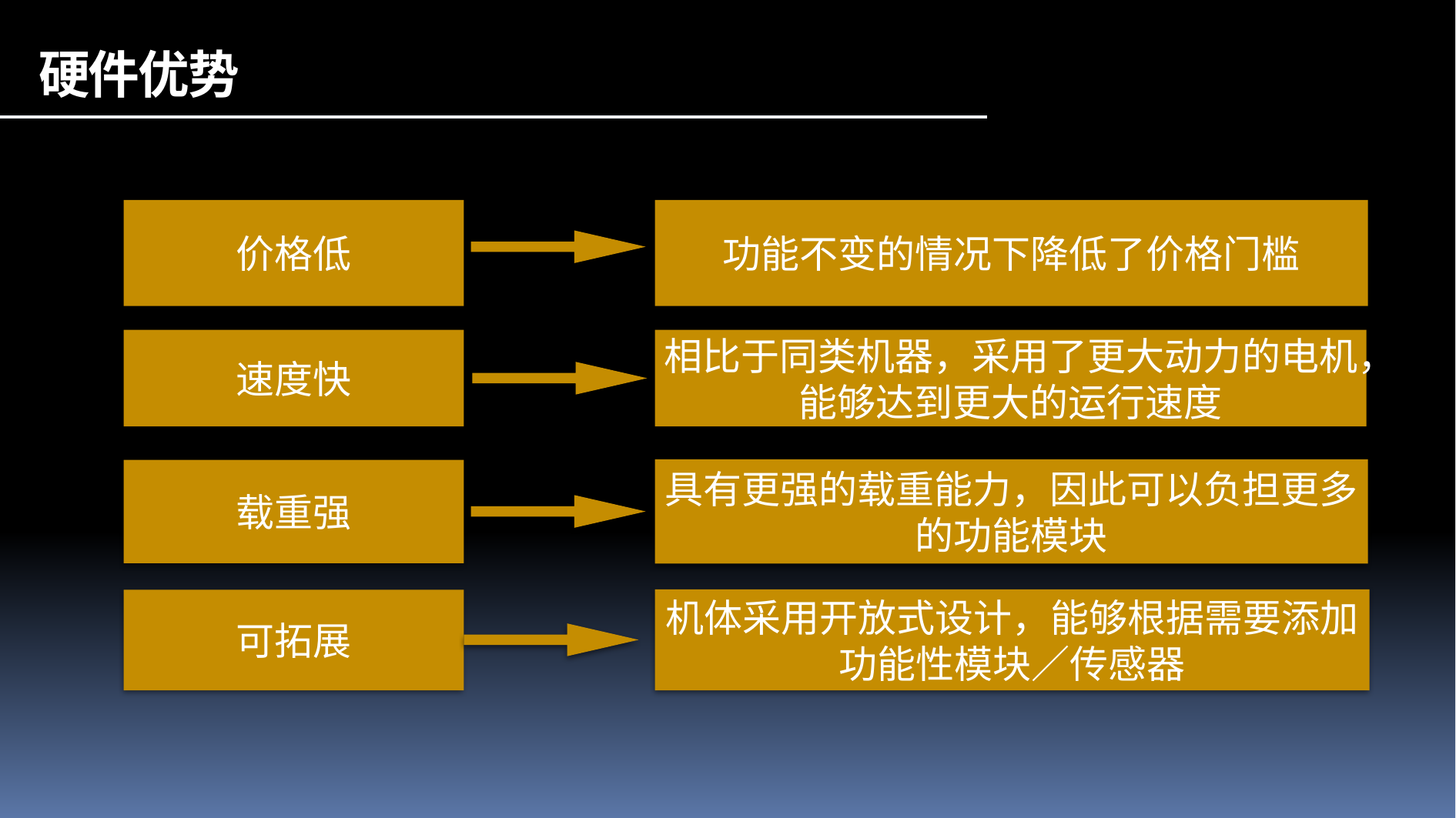

硬件优势
价格低
功能不变的情况下降低了价格门槛

速度快
相比于同类机器，采用了更大动力的电机，能够达到更大的运行速度

具有更强的载重能力，因此可以负担更多的功能模块
载重强

机体采用开放式设计，能够根据需要添加功能性模块／传感器
可拓展